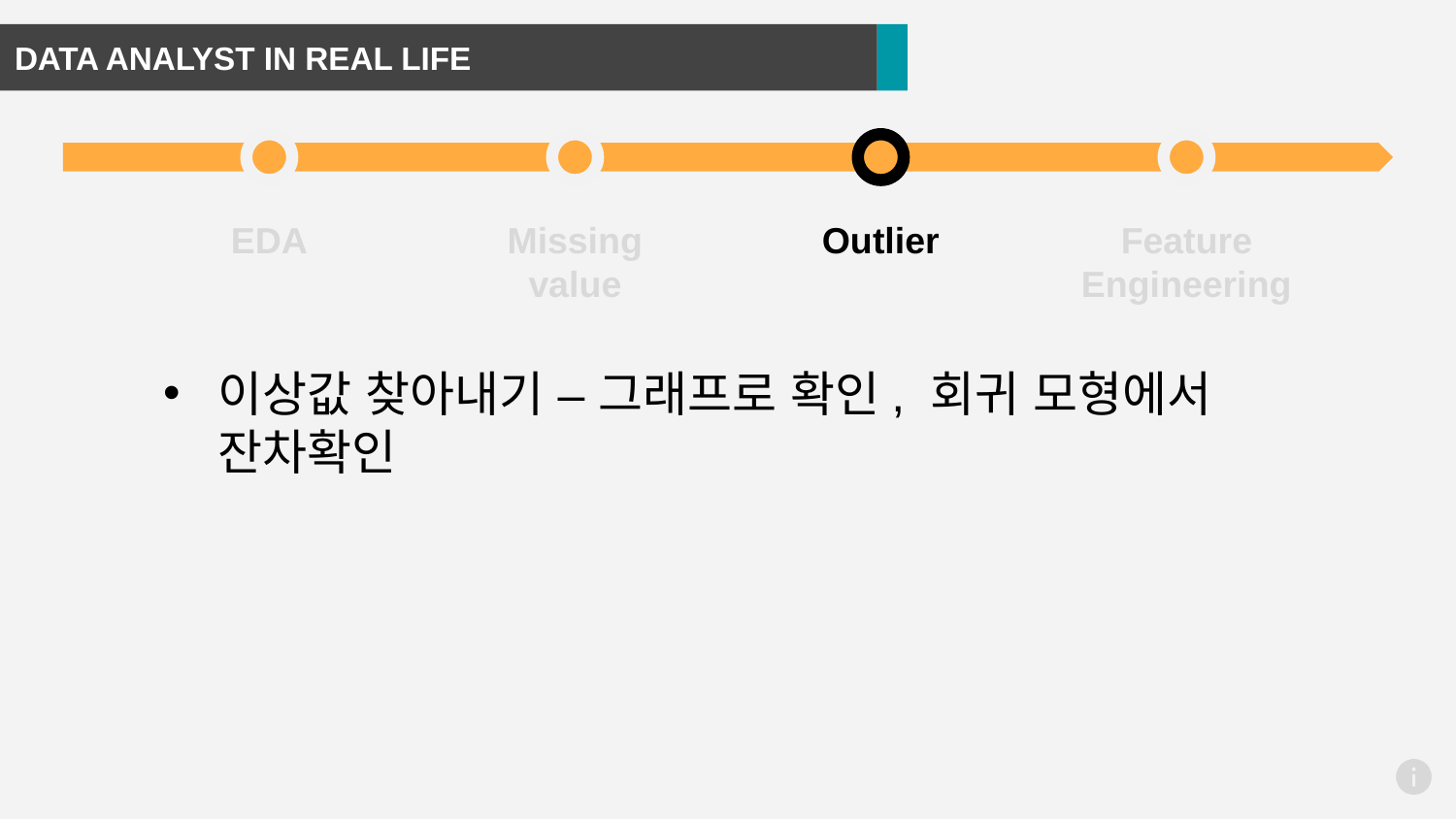

DATA ANALYST IN REAL LIFE

EDA
Missing value
Outlier
Feature Engineering
이상값 찾아내기 – 그래프로 확인, 회귀 모형에서 잔차확인